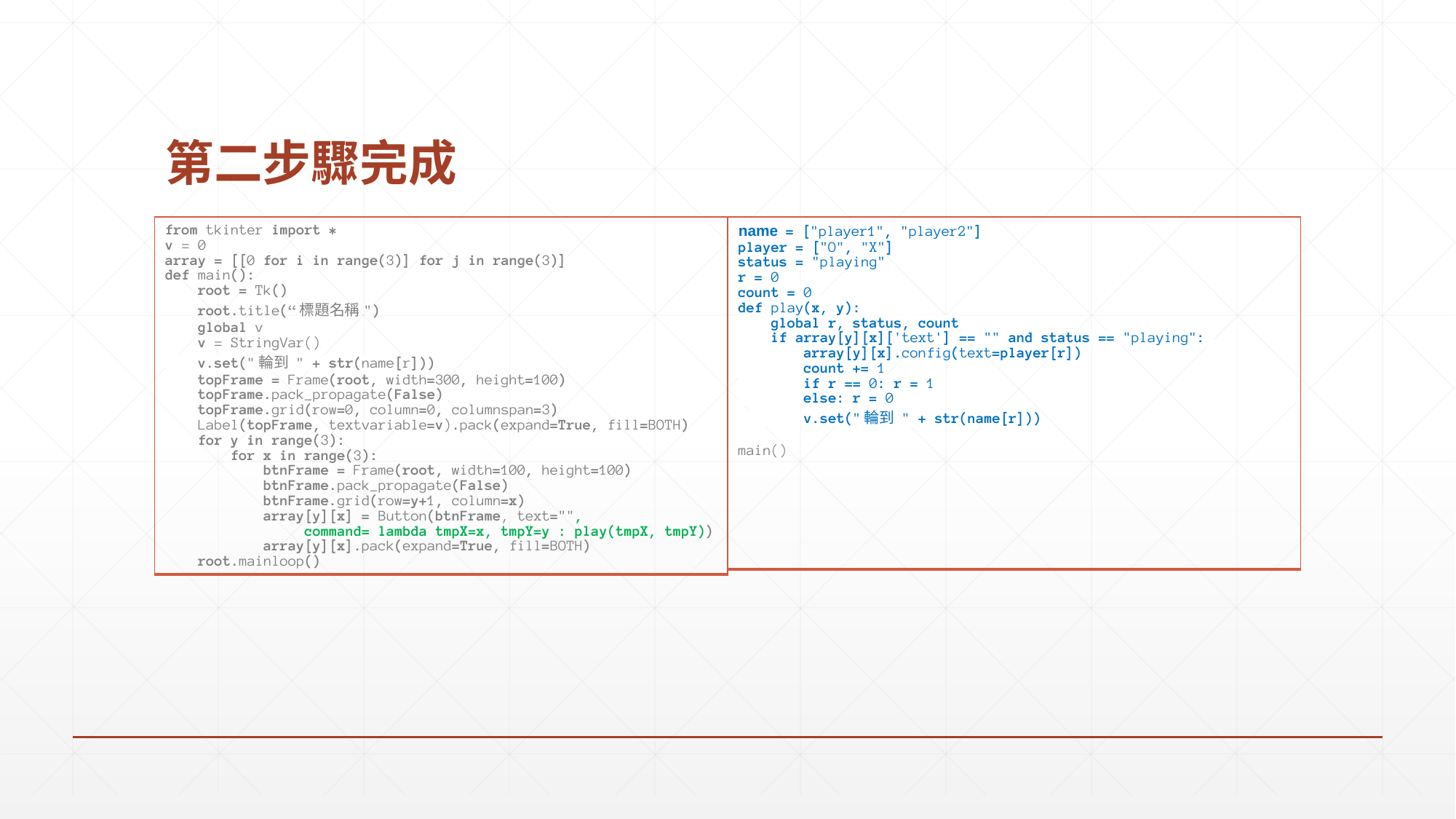

# 第二步驟完成
| from tkinter import \* v = 0 array = [[0 for i in range(3)] for j in range(3)] def main(): root = Tk() root.title(“標題名稱") global v v = StringVar() v.set("輪到 " + str(name[r])) topFrame = Frame(root, width=300, height=100) topFrame.pack\_propagate(False) topFrame.grid(row=0, column=0, columnspan=3) Label(topFrame, textvariable=v).pack(expand=True, fill=BOTH) for y in range(3): for x in range(3): btnFrame = Frame(root, width=100, height=100) btnFrame.pack\_propagate(False) btnFrame.grid(row=y+1, column=x) array[y][x] = Button(btnFrame, text="", command= lambda tmpX=x, tmpY=y : play(tmpX, tmpY)) array[y][x].pack(expand=True, fill=BOTH) root.mainloop() |
| --- |
| name = ["player1", "player2"] player = ["O", "X"] status = "playing" r = 0 count = 0 def play(x, y): global r, status, count if array[y][x]['text'] == "" and status == "playing": array[y][x].config(text=player[r]) count += 1 if r == 0: r = 1 else: r = 0 v.set("輪到 " + str(name[r])) main() |
| --- |